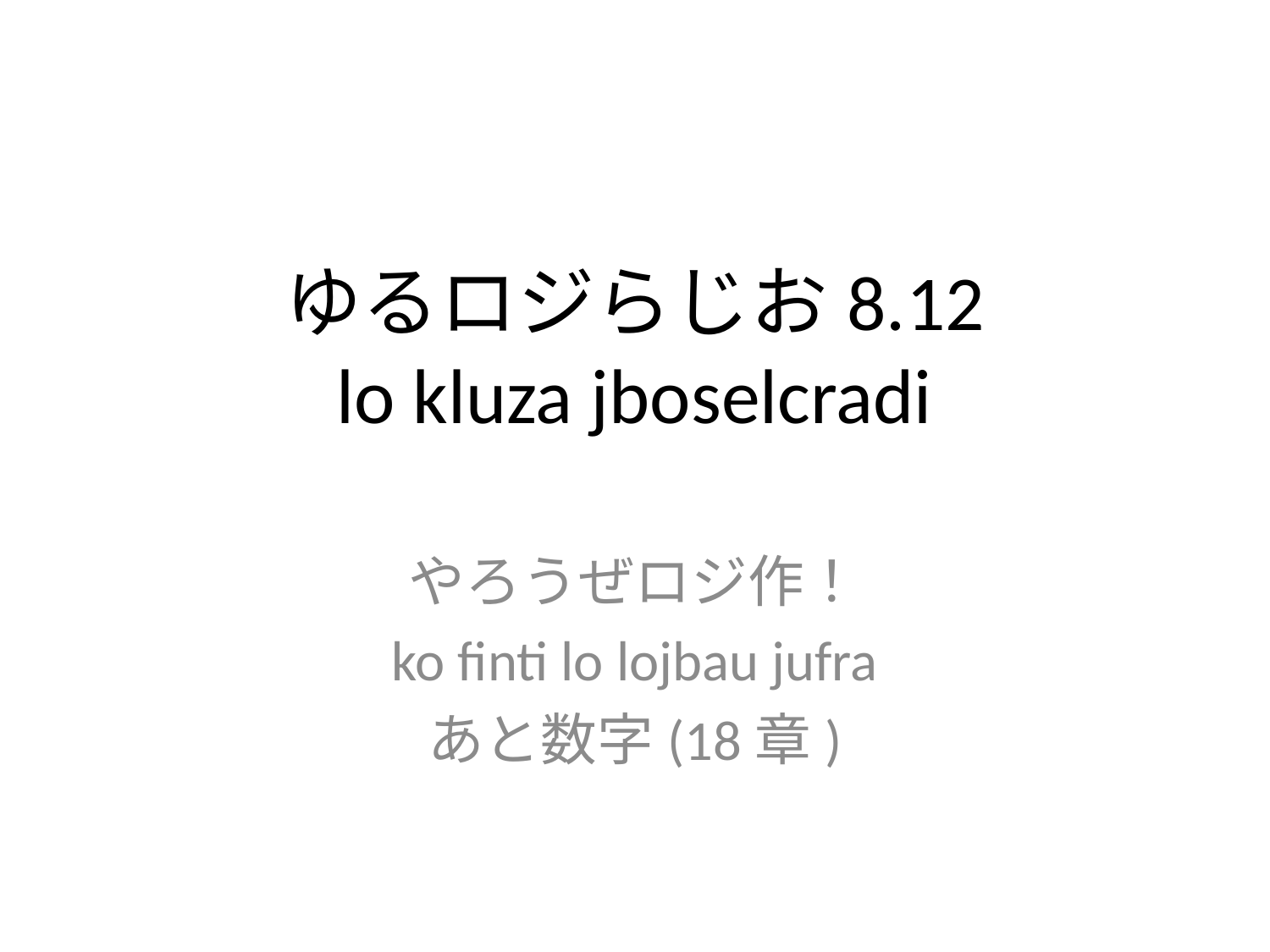

# ゆるロジらじお8.12 lo kluza jboselcradi
やろうぜロジ作！
ko finti lo lojbau jufra
あと数字(18章)